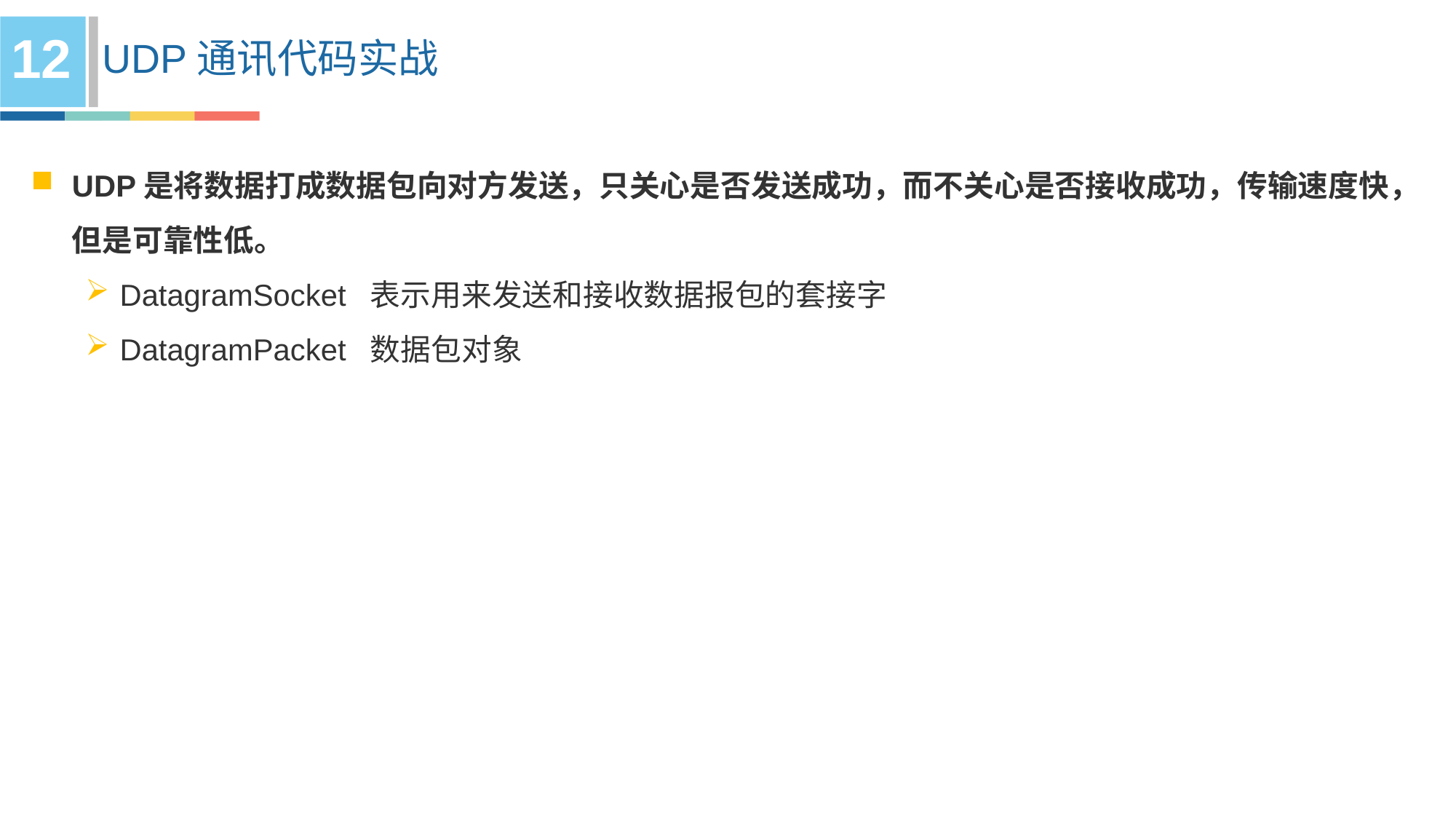

12
UDP通讯代码实战

UDP是将数据打成数据包向对方发送，只关心是否发送成功，而不关心是否接收成功，传输速度快，但是可靠性低。
DatagramSocket  表示用来发送和接收数据报包的套接字
DatagramPacket  数据包对象